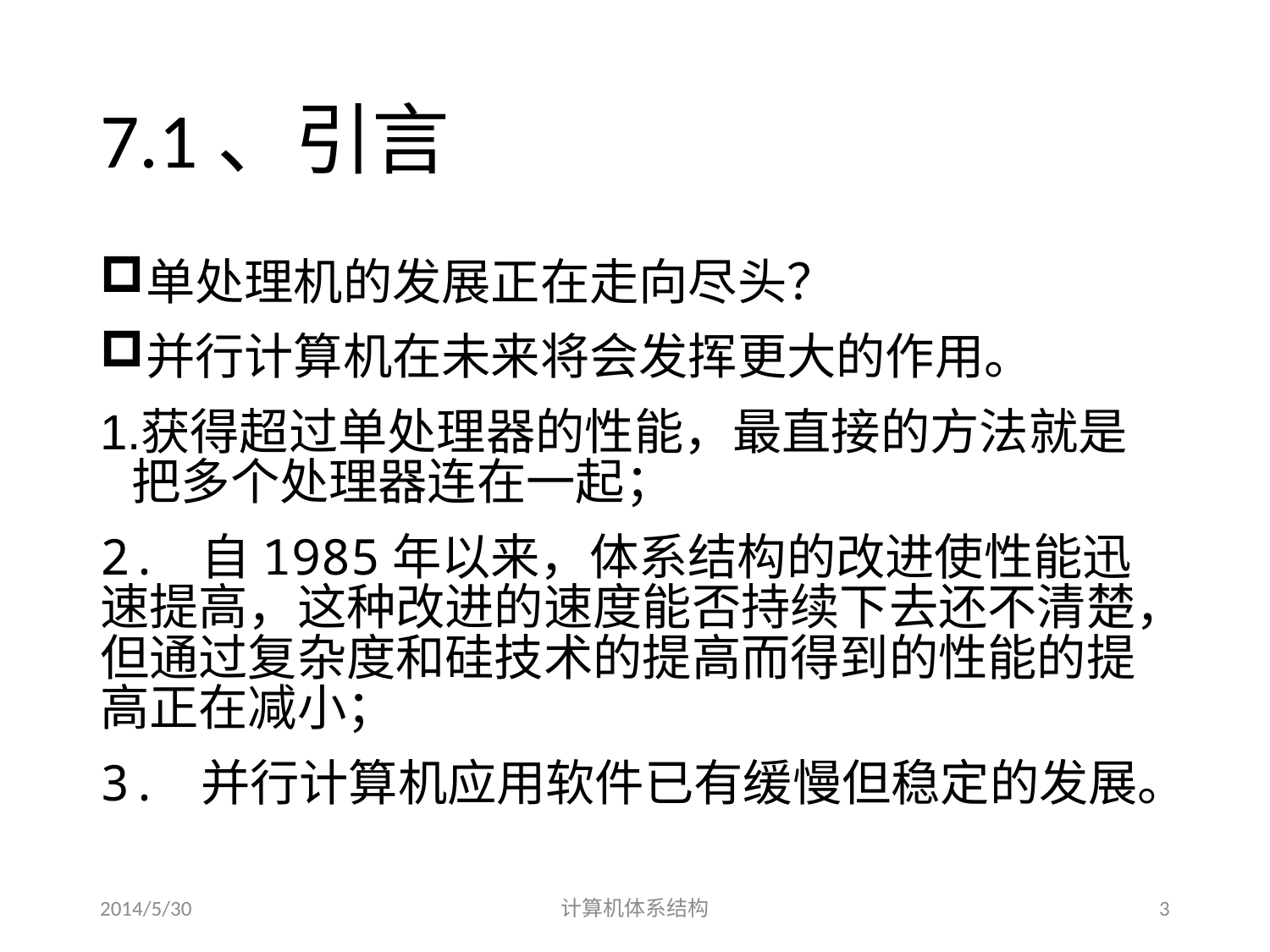

# 7.1、引言
单处理机的发展正在走向尽头？
并行计算机在未来将会发挥更大的作用。
获得超过单处理器的性能，最直接的方法就是把多个处理器连在一起；
2. 自1985年以来，体系结构的改进使性能迅速提高，这种改进的速度能否持续下去还不清楚，但通过复杂度和硅技术的提高而得到的性能的提高正在减小；
3. 并行计算机应用软件已有缓慢但稳定的发展。
2014/5/30
计算机体系结构
3